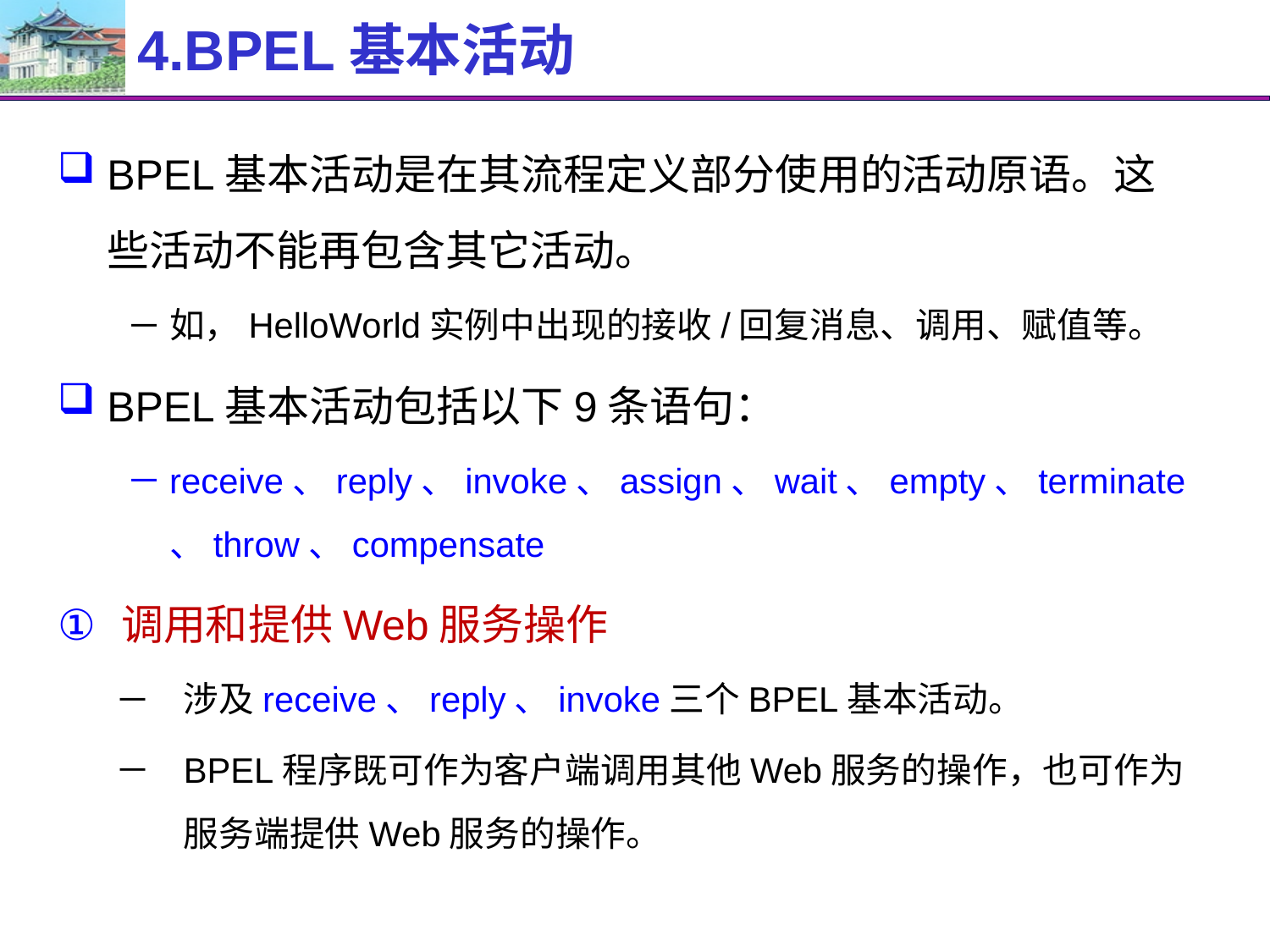

# 4.BPEL基本活动
BPEL基本活动是在其流程定义部分使用的活动原语。这些活动不能再包含其它活动。
如，HelloWorld实例中出现的接收/回复消息、调用、赋值等。
BPEL基本活动包括以下9条语句：
receive、reply、invoke、assign、wait、empty、terminate、throw、compensate
调用和提供Web服务操作
涉及receive、reply、invoke三个BPEL基本活动。
BPEL程序既可作为客户端调用其他Web服务的操作，也可作为服务端提供Web服务的操作。